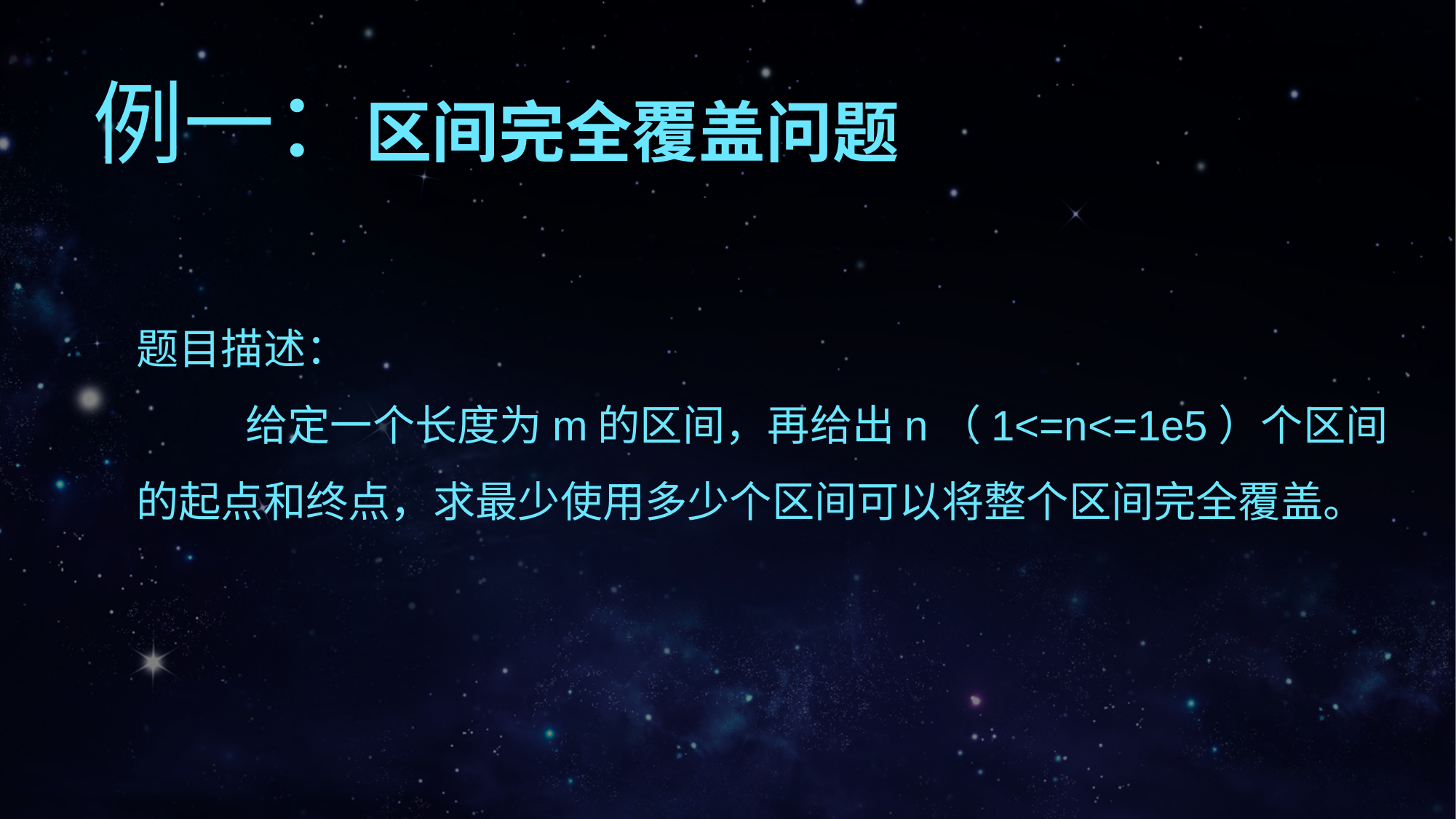

例一：区间完全覆盖问题
题目描述：
	给定一个长度为m的区间，再给出n（1<=n<=1e5）个区间
的起点和终点，求最少使用多少个区间可以将整个区间完全覆盖。